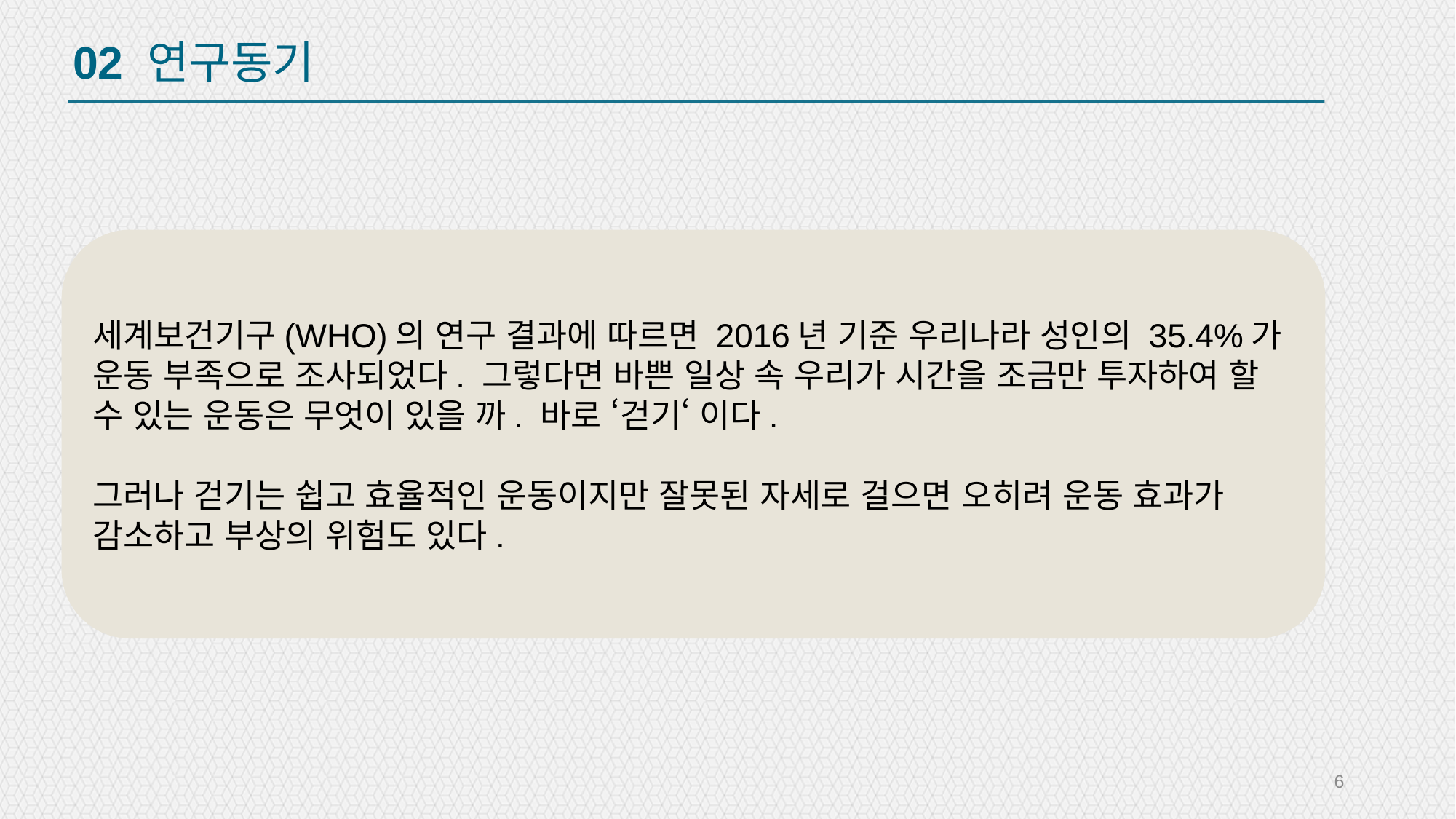

02 연구동기

세계보건기구(WHO)의 연구 결과에 따르면 2016년 기준 우리나라 성인의 35.4%가 운동 부족으로 조사되었다. 그렇다면 바쁜 일상 속 우리가 시간을 조금만 투자하여 할 수 있는 운동은 무엇이 있을 까. 바로 ‘걷기‘ 이다.

그러나 걷기는 쉽고 효율적인 운동이지만 잘못된 자세로 걸으면 오히려 운동 효과가 감소하고 부상의 위험도 있다.
6